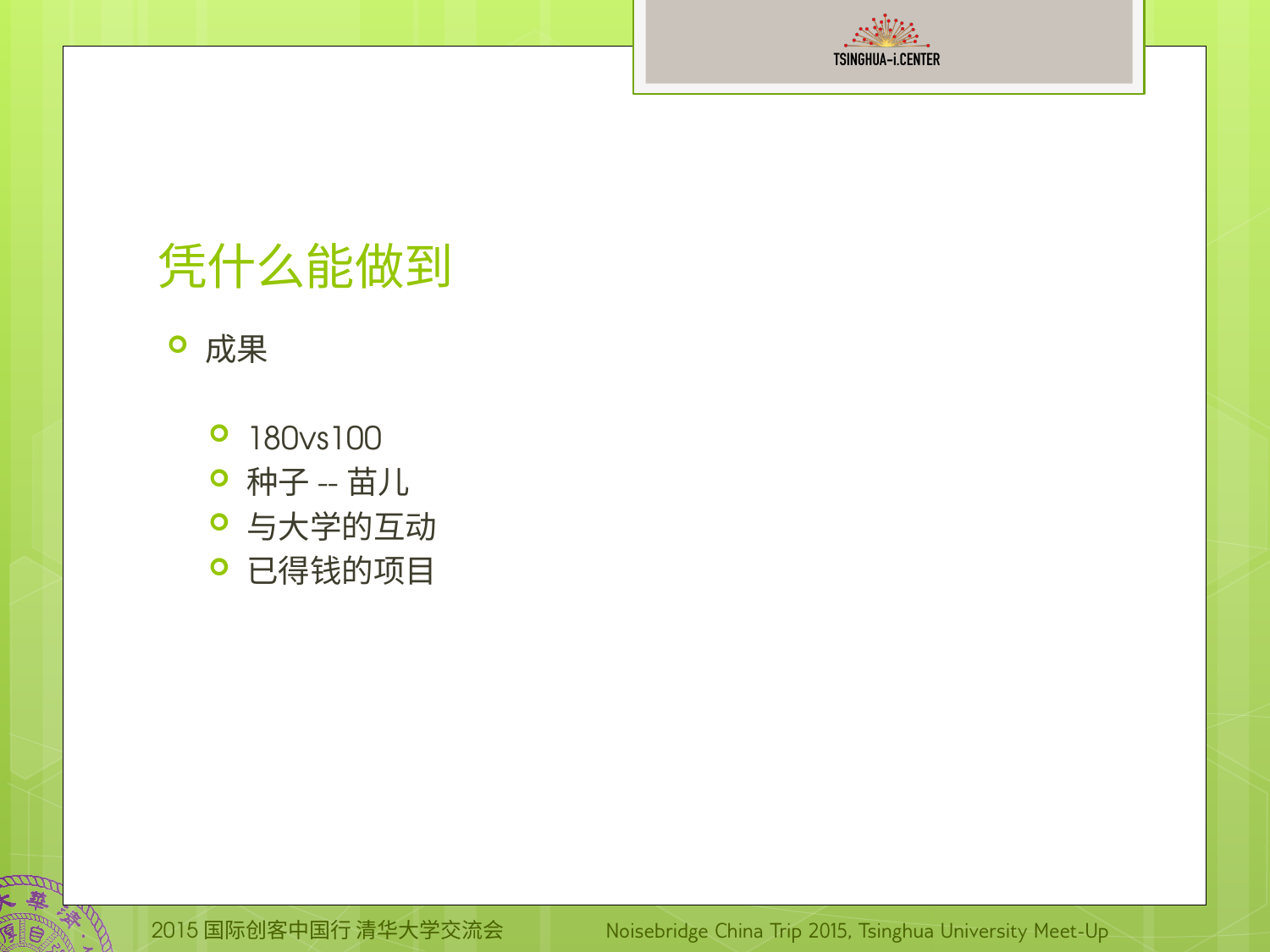

# 凭什么能做到
成果

180vs100
种子--苗儿
与大学的互动
已得钱的项目